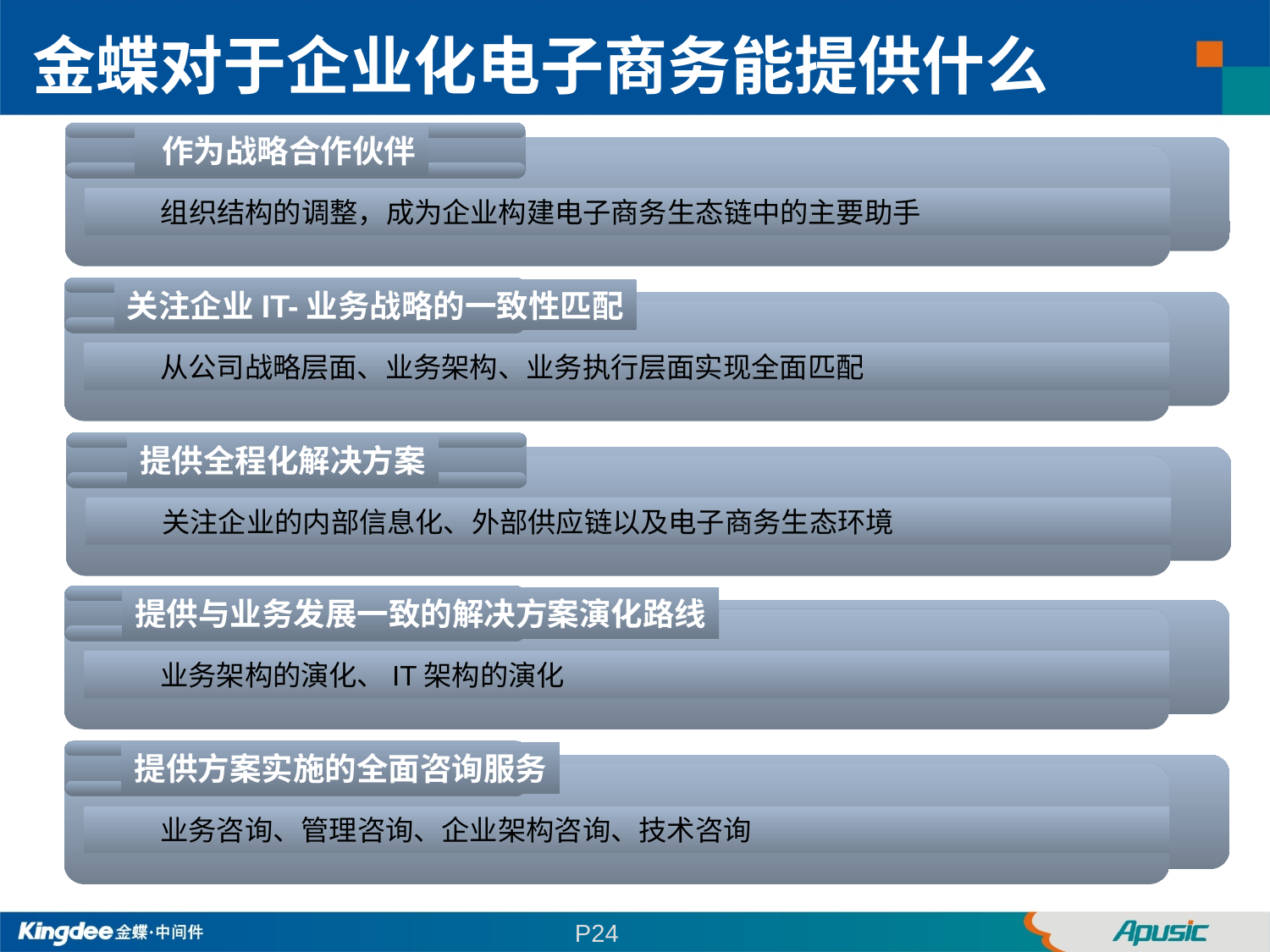

金蝶对于企业化电子商务能提供什么

 作为战略合作伙伴

组织结构的调整，成为企业构建电子商务生态链中的主要助手

关注企业IT-业务战略的一致性匹配

从公司战略层面、业务架构、业务执行层面实现全面匹配

提供全程化解决方案

关注企业的内部信息化、外部供应链以及电子商务生态环境

提供与业务发展一致的解决方案演化路线

业务架构的演化、IT架构的演化

提供方案实施的全面咨询服务

业务咨询、管理咨询、企业架构咨询、技术咨询